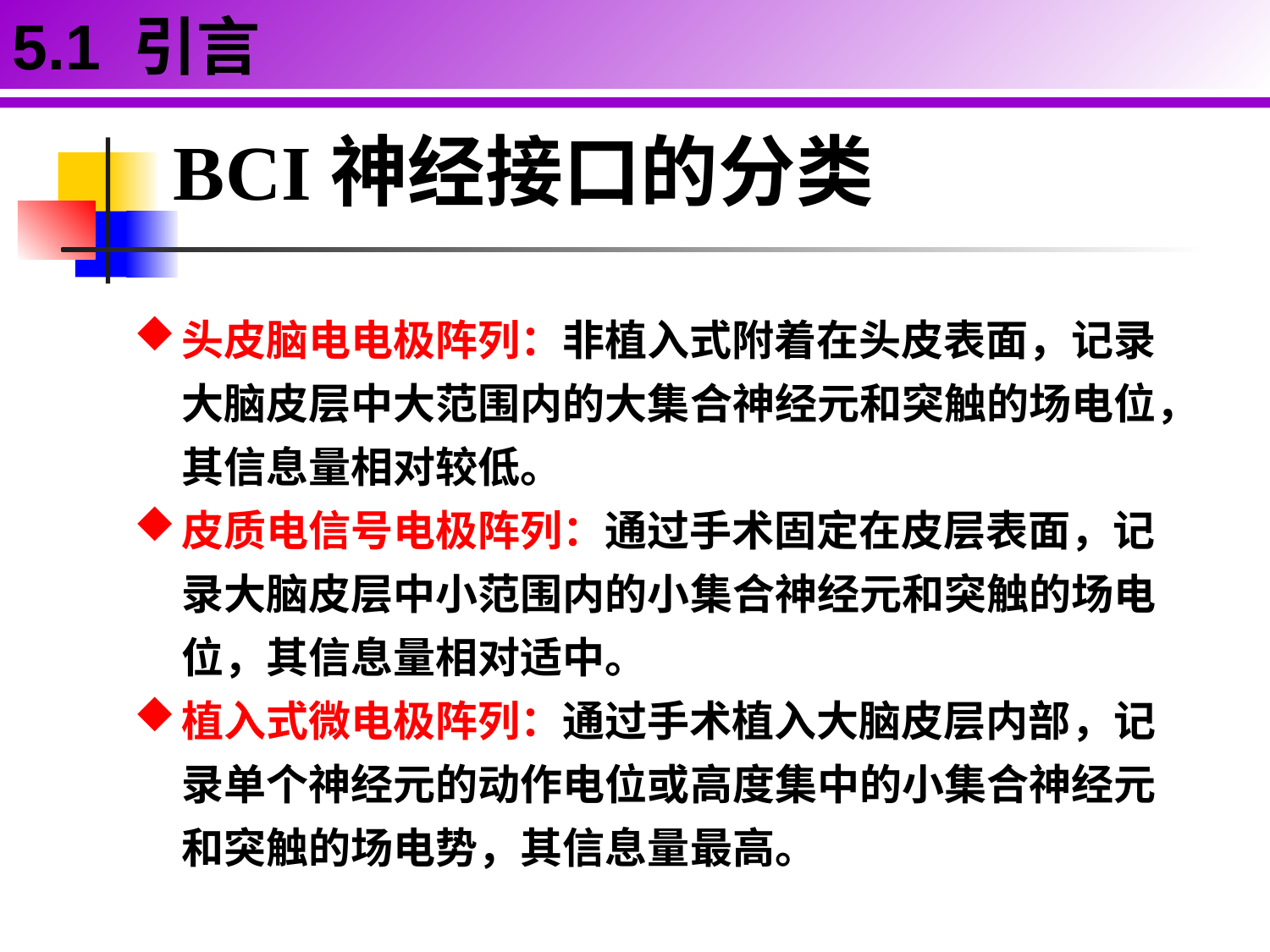

5.1 引言

BCI神经接口的分类
头皮脑电电极阵列：非植入式附着在头皮表面，记录大脑皮层中大范围内的大集合神经元和突触的场电位，其信息量相对较低。
皮质电信号电极阵列：通过手术固定在皮层表面，记录大脑皮层中小范围内的小集合神经元和突触的场电位，其信息量相对适中。
植入式微电极阵列：通过手术植入大脑皮层内部，记录单个神经元的动作电位或高度集中的小集合神经元和突触的场电势，其信息量最高。